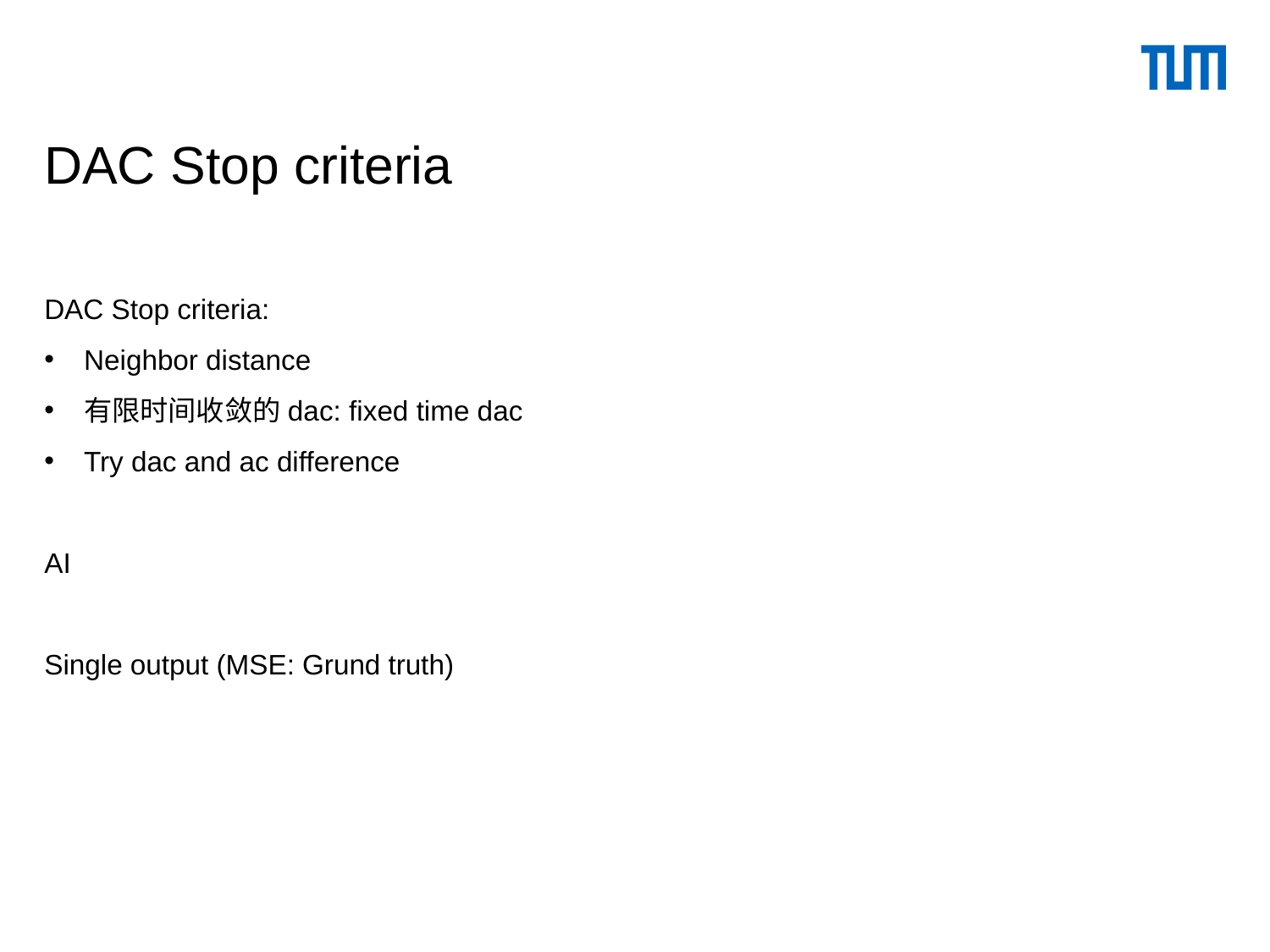

# DAC Stop criteria
DAC Stop criteria:
Neighbor distance
有限时间收敛的dac: fixed time dac
Try dac and ac difference

AI

Single output (MSE: Grund truth)